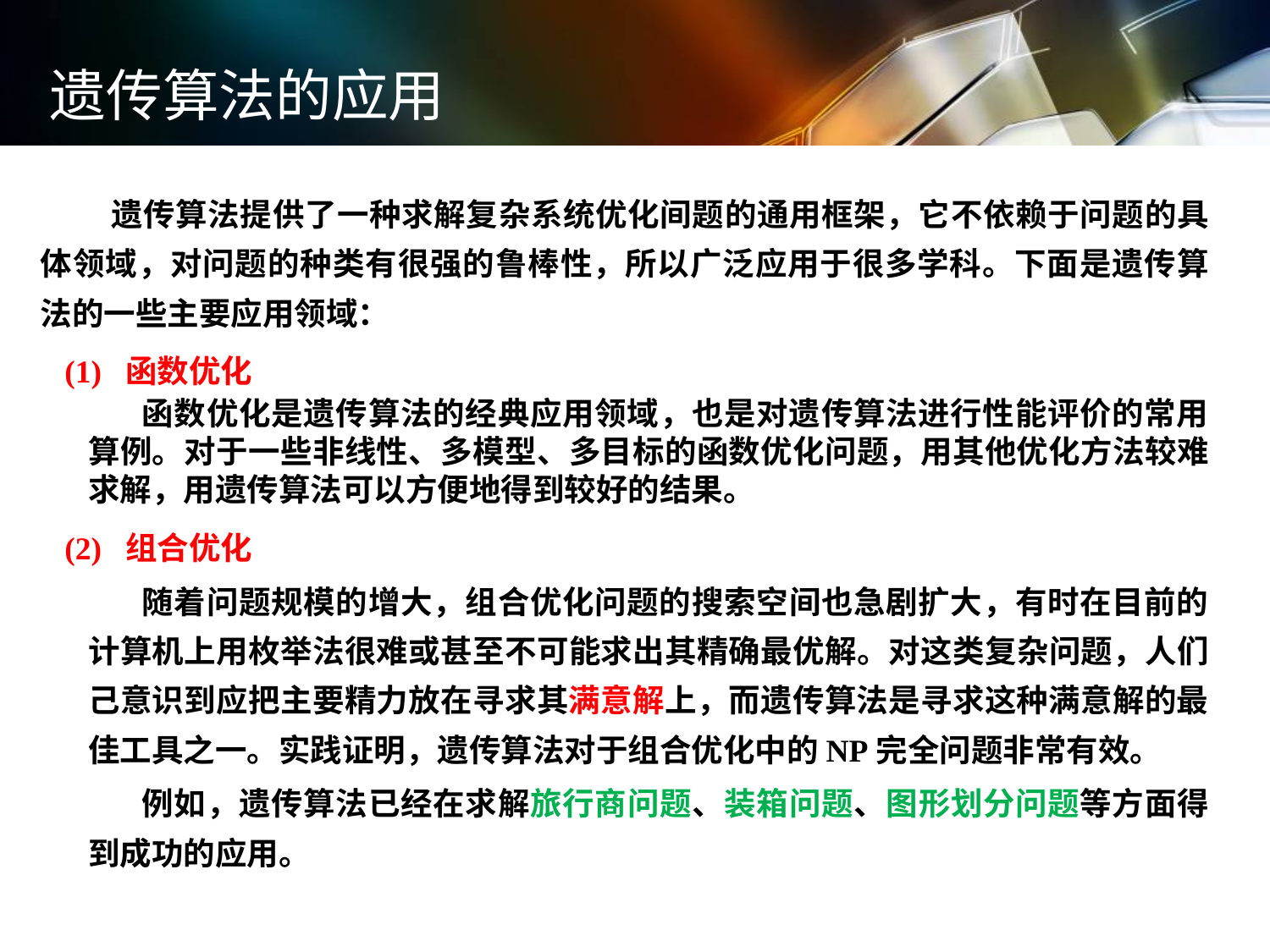

遗传算法的应用
        遗传算法提供了一种求解复杂系统优化间题的通用框架，它不依赖于问题的具体领域，对问题的种类有很强的鲁棒性，所以广泛应用于很多学科。下面是遗传算法的一些主要应用领域：

   (1)  函数优化
            函数优化是遗传算法的经典应用领域，也是对遗传算法进行性能评价的常用算例。对于一些非线性、多模型、多目标的函数优化问题，用其他优化方法较难求解，用遗传算法可以方便地得到较好的结果。

   (2)  组合优化
            随着问题规模的增大，组合优化问题的搜索空间也急剧扩大，有时在目前的计算机上用枚举法很难或甚至不可能求出其精确最优解。对这类复杂问题，人们己意识到应把主要精力放在寻求其满意解上，而遗传算法是寻求这种满意解的最佳工具之一。实践证明，遗传算法对于组合优化中的NP完全问题非常有效。
            例如，遗传算法已经在求解旅行商问题、装箱问题、图形划分问题等方面得到成功的应用。